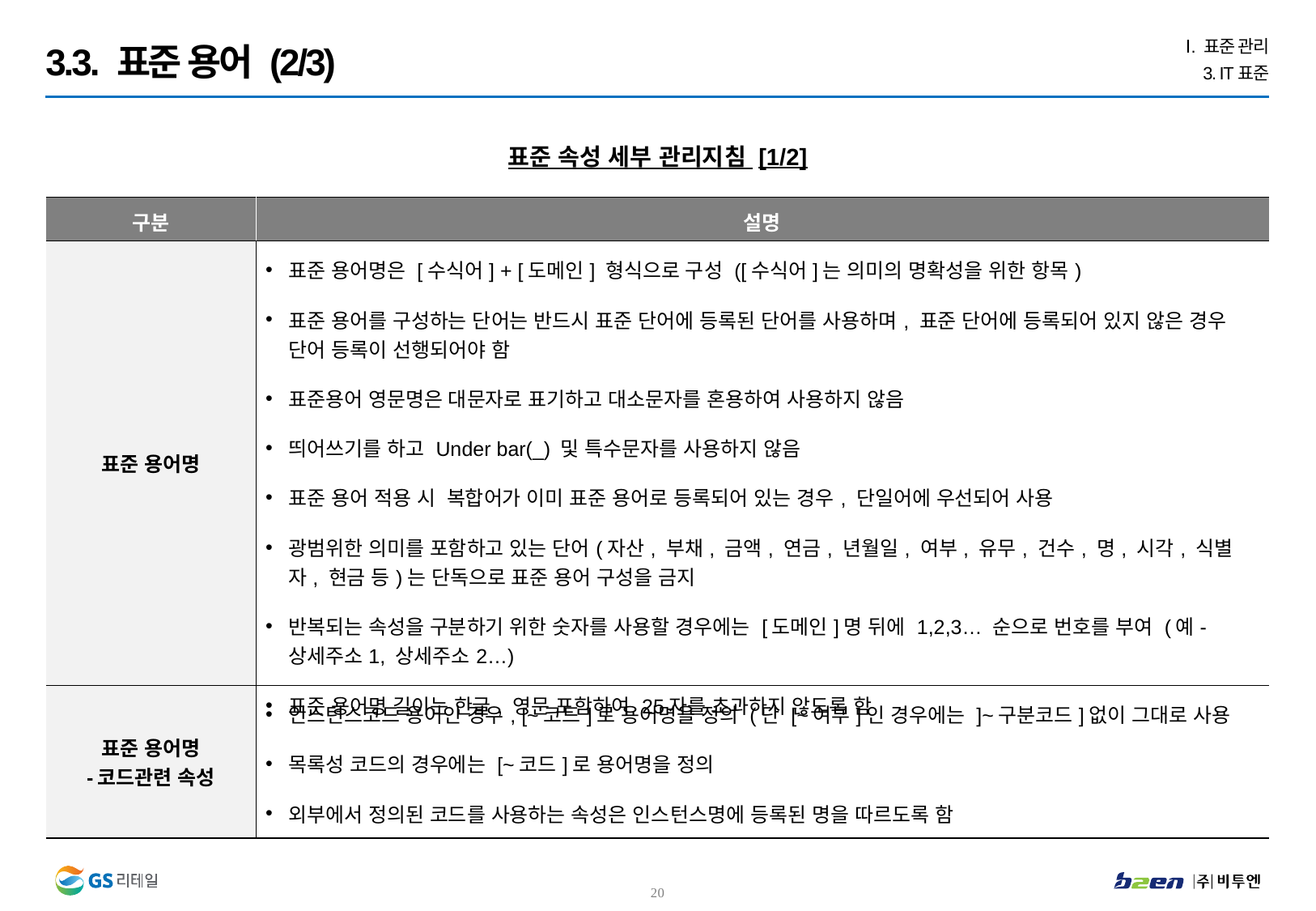

Ⅰ. 표준 관리
3. IT표준
3.3. 표준 용어 (2/3)
표준 속성 세부 관리지침 [1/2]
| 구분 | 설명 |
| --- | --- |
| 표준 용어명 | 표준 용어명은 [수식어] + [도메인] 형식으로 구성 ([수식어]는 의미의 명확성을 위한 항목) 표준 용어를 구성하는 단어는 반드시 표준 단어에 등록된 단어를 사용하며, 표준 단어에 등록되어 있지 않은 경우 단어 등록이 선행되어야 함 표준용어 영문명은 대문자로 표기하고 대소문자를 혼용하여 사용하지 않음 띄어쓰기를 하고 Under bar(\_) 및 특수문자를 사용하지 않음 표준 용어 적용 시 복합어가 이미 표준 용어로 등록되어 있는 경우, 단일어에 우선되어 사용 광범위한 의미를 포함하고 있는 단어(자산, 부채, 금액, 연금, 년월일, 여부, 유무, 건수, 명, 시각, 식별자, 현금 등)는 단독으로 표준 용어 구성을 금지 반복되는 속성을 구분하기 위한 숫자를 사용할 경우에는 [도메인]명 뒤에 1,2,3… 순으로 번호를 부여 (예- 상세주소1, 상세주소2…) 표준 용어명 길이는 한글, 영문 포함하여 25자를 초과하지 않도록 함 |
| 표준 용어명 -코드관련 속성 | 인스턴스코드 용어인 경우, [~코드]로 용어명을 정의 (단 [~여부]인 경우에는 ]~구분코드]없이 그대로 사용 목록성 코드의 경우에는 [~코드]로 용어명을 정의 외부에서 정의된 코드를 사용하는 속성은 인스턴스명에 등록된 명을 따르도록 함 |
20